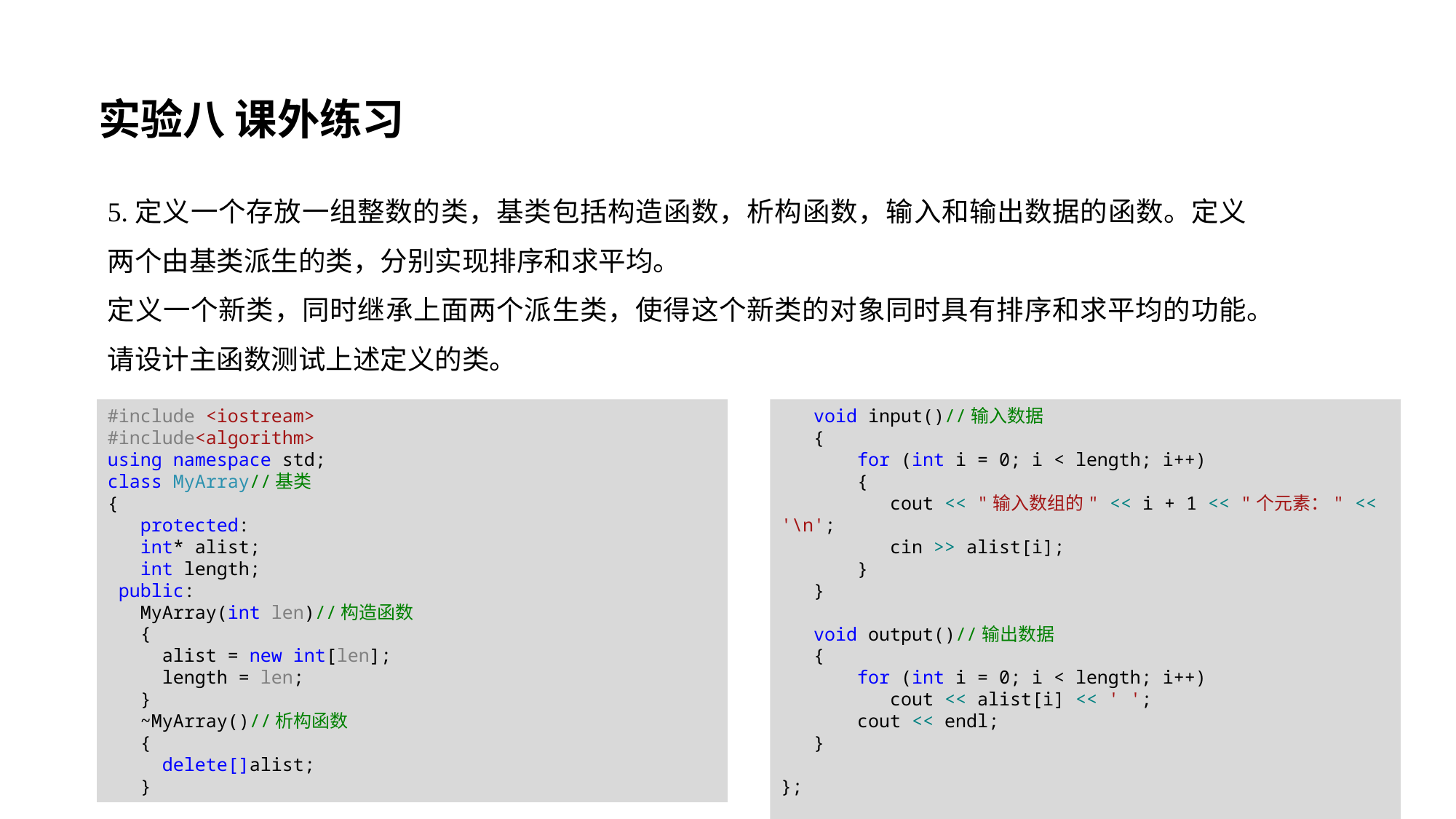

实验八 课外练习
5.定义一个存放一组整数的类，基类包括构造函数，析构函数，输入和输出数据的函数。定义两个由基类派生的类，分别实现排序和求平均。
定义一个新类，同时继承上面两个派生类，使得这个新类的对象同时具有排序和求平均的功能。
请设计主函数测试上述定义的类。
#include <iostream>
#include<algorithm>
using namespace std;
class MyArray//基类
{
   protected:
   int* alist;
   int length;
 public:
   MyArray(int len)//构造函数
   {
     alist = new int[len];
     length = len;
   }
   ~MyArray()//析构函数
   {
     delete[]alist;
   }
   void input()//输入数据
   {
       for (int i = 0; i < length; i++)
       {
          cout << "输入数组的" << i + 1 << "个元素：" << '\n';
          cin >> alist[i];
       }
   }

   void output()//输出数据
   {
       for (int i = 0; i < length; i++)
          cout << alist[i] << ' ';
       cout << endl;
   }

};